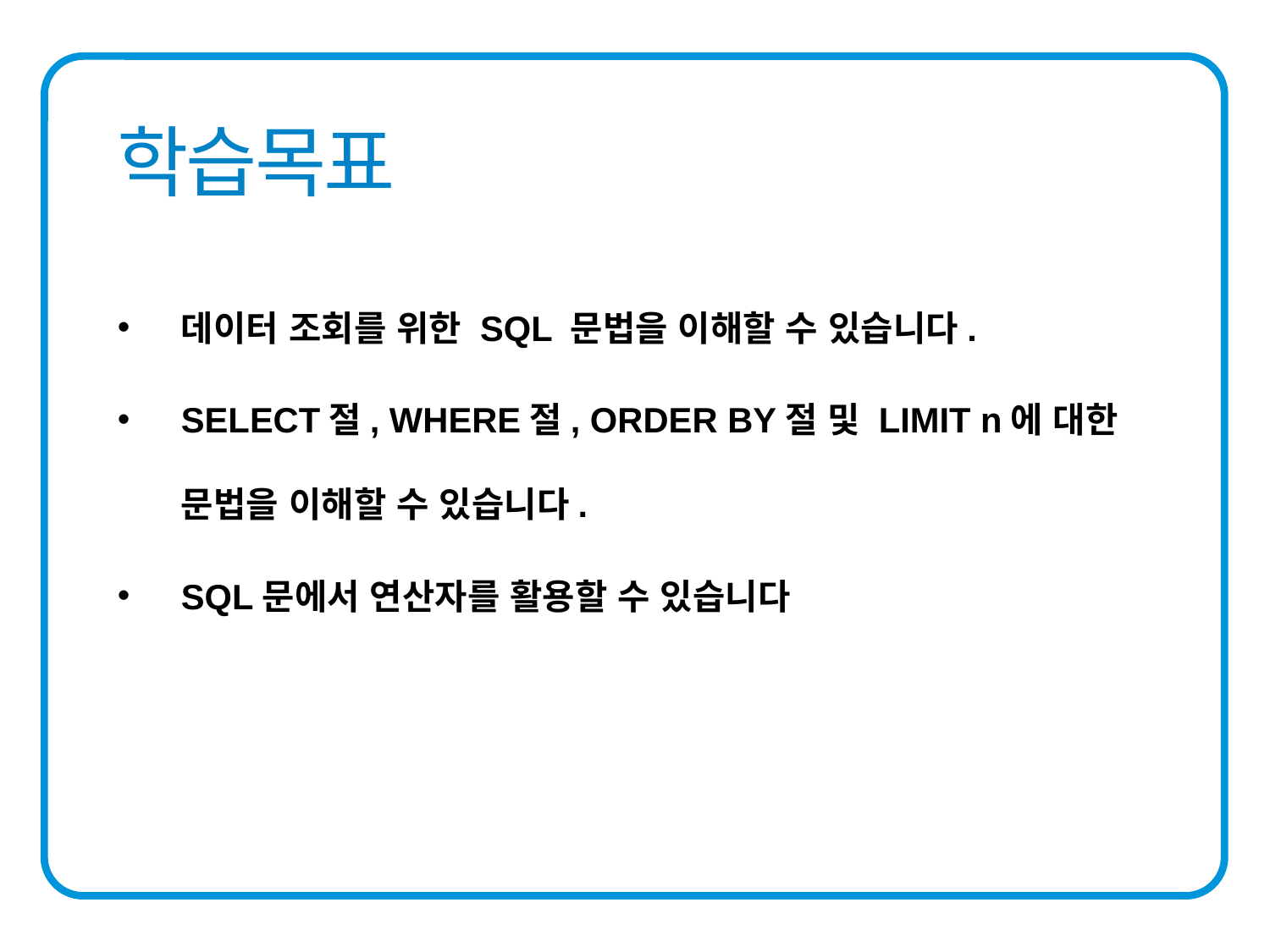

데이터 조회를 위한 SQL 문법을 이해할 수 있습니다.
SELECT절, WHERE절, ORDER BY절 및 LIMIT n에 대한 문법을 이해할 수 있습니다.
SQL문에서 연산자를 활용할 수 있습니다